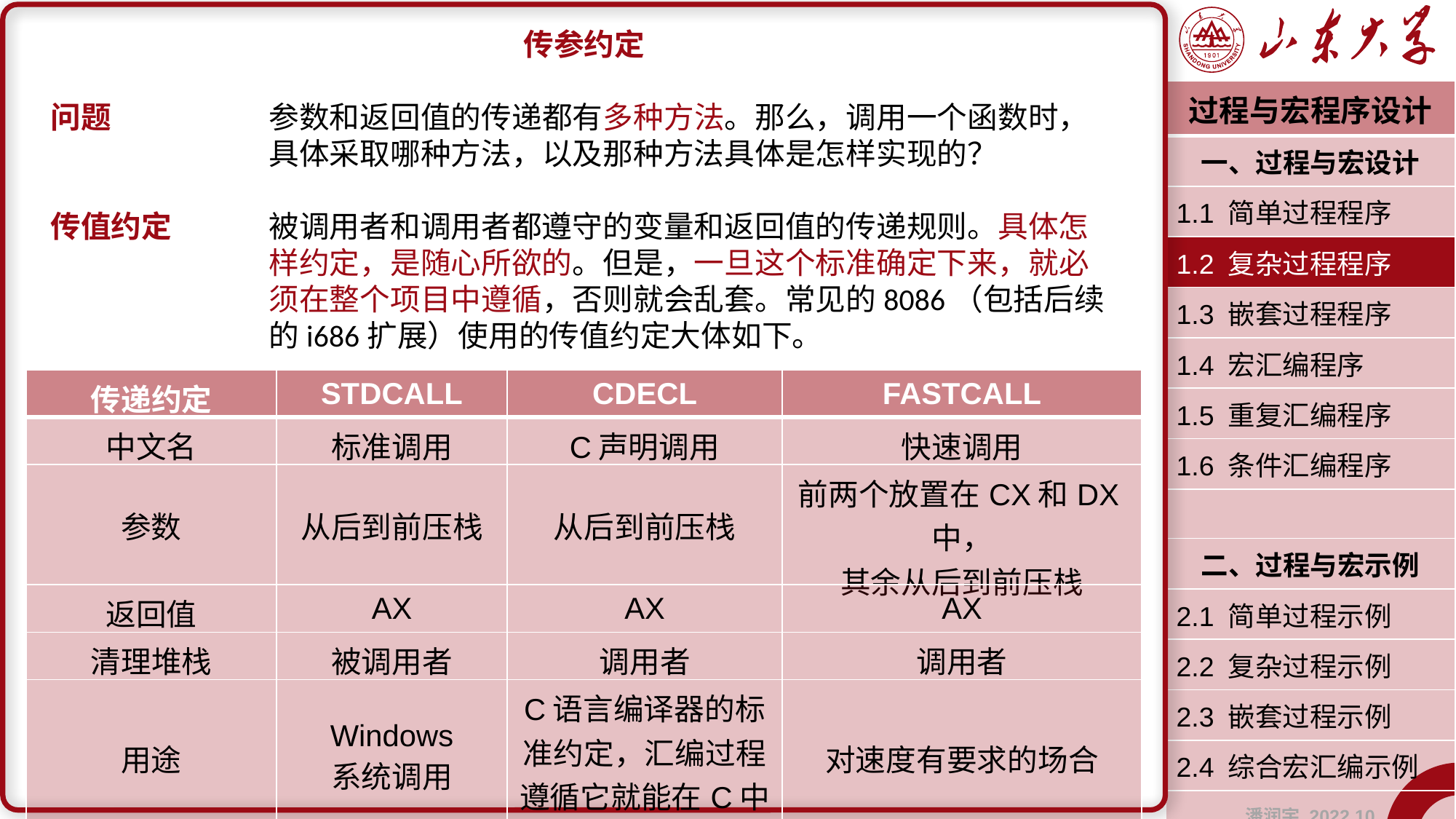

传参约定

问题		参数和返回值的传递都有多种方法。那么，调用一个函数时，		具体采取哪种方法，以及那种方法具体是怎样实现的？

传值约定	被调用者和调用者都遵守的变量和返回值的传递规则。具体怎		样约定，是随心所欲的。但是，一旦这个标准确定下来，就必		须在整个项目中遵循，否则就会乱套。常见的8086（包括后续		的i686扩展）使用的传值约定大体如下。
| 过程与宏程序设计 |
| --- |
| 一、过程与宏设计 |
| 1.1 简单过程程序 |
| 1.2 复杂过程程序 |
| 1.3 嵌套过程程序 |
| 1.4 宏汇编程序 |
| 1.5 重复汇编程序 |
| 1.6 条件汇编程序 |
|  |
| 二、过程与宏示例 |
| 2.1 简单过程示例 |
| 2.2 复杂过程示例 |
| 2.3 嵌套过程示例 |
| 2.4 综合宏汇编示例 |
| 潘润宇 2022.10 |
| 传递约定 | STDCALL | CDECL | FASTCALL |
| --- | --- | --- | --- |
| 中文名 | 标准调用 | C声明调用 | 快速调用 |
| 参数 | 从后到前压栈 | 从后到前压栈 | 前两个放置在CX和DX中， 其余从后到前压栈 |
| 返回值 | AX | AX | AX |
| 清理堆栈 | 被调用者 | 调用者 | 调用者 |
| 用途 | Windows 系统调用 | C语言编译器的标准约定，汇编过程遵循它就能在C中被当成函数调用。 | 对速度有要求的场合 |